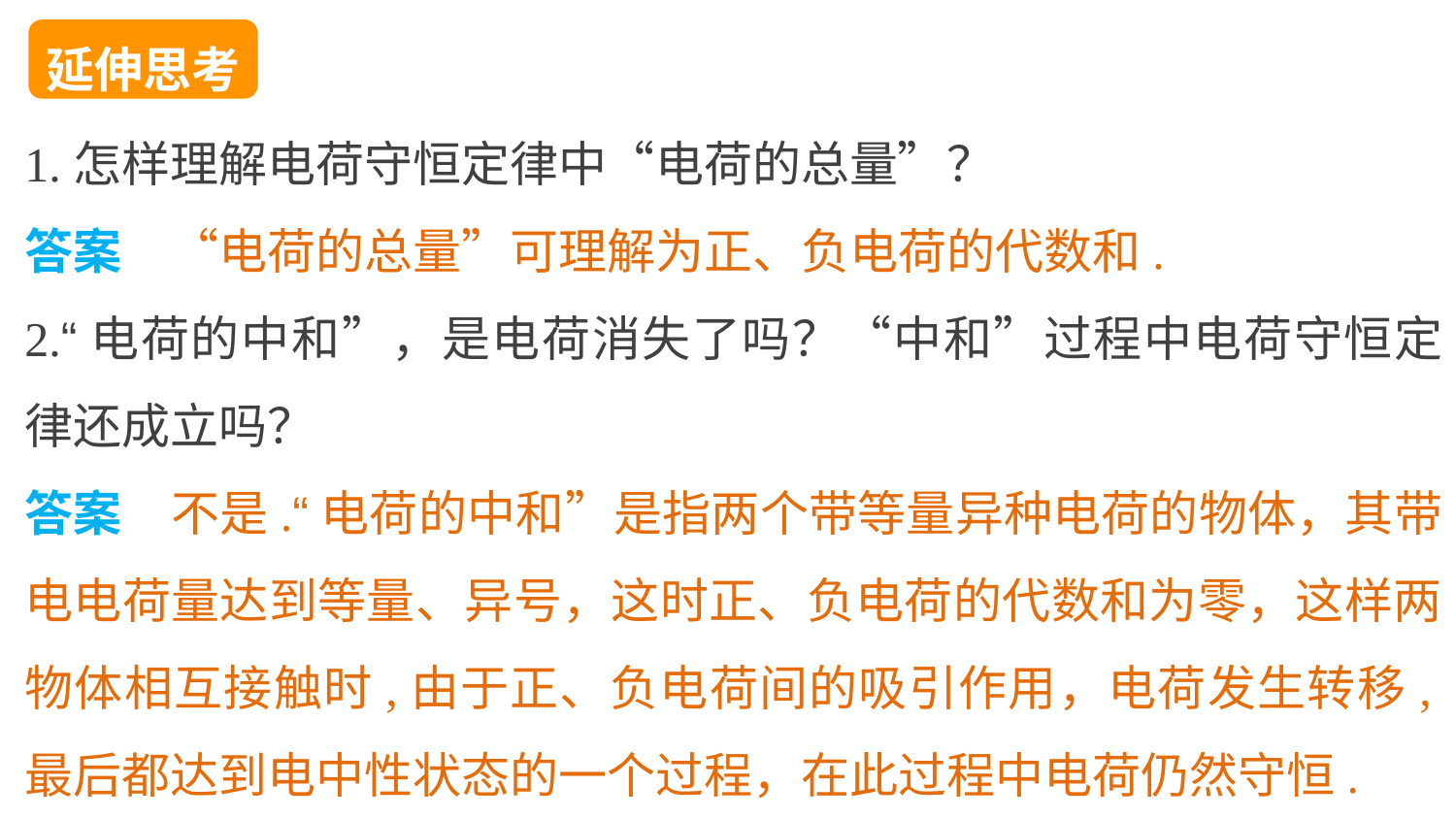

延伸思考
1.怎样理解电荷守恒定律中“电荷的总量”？
答案　“电荷的总量”可理解为正、负电荷的代数和.
2.“电荷的中和”，是电荷消失了吗？“中和”过程中电荷守恒定律还成立吗？
答案　不是.“电荷的中和”是指两个带等量异种电荷的物体，其带电电荷量达到等量、异号，这时正、负电荷的代数和为零，这样两物体相互接触时,由于正、负电荷间的吸引作用，电荷发生转移,最后都达到电中性状态的一个过程，在此过程中电荷仍然守恒.